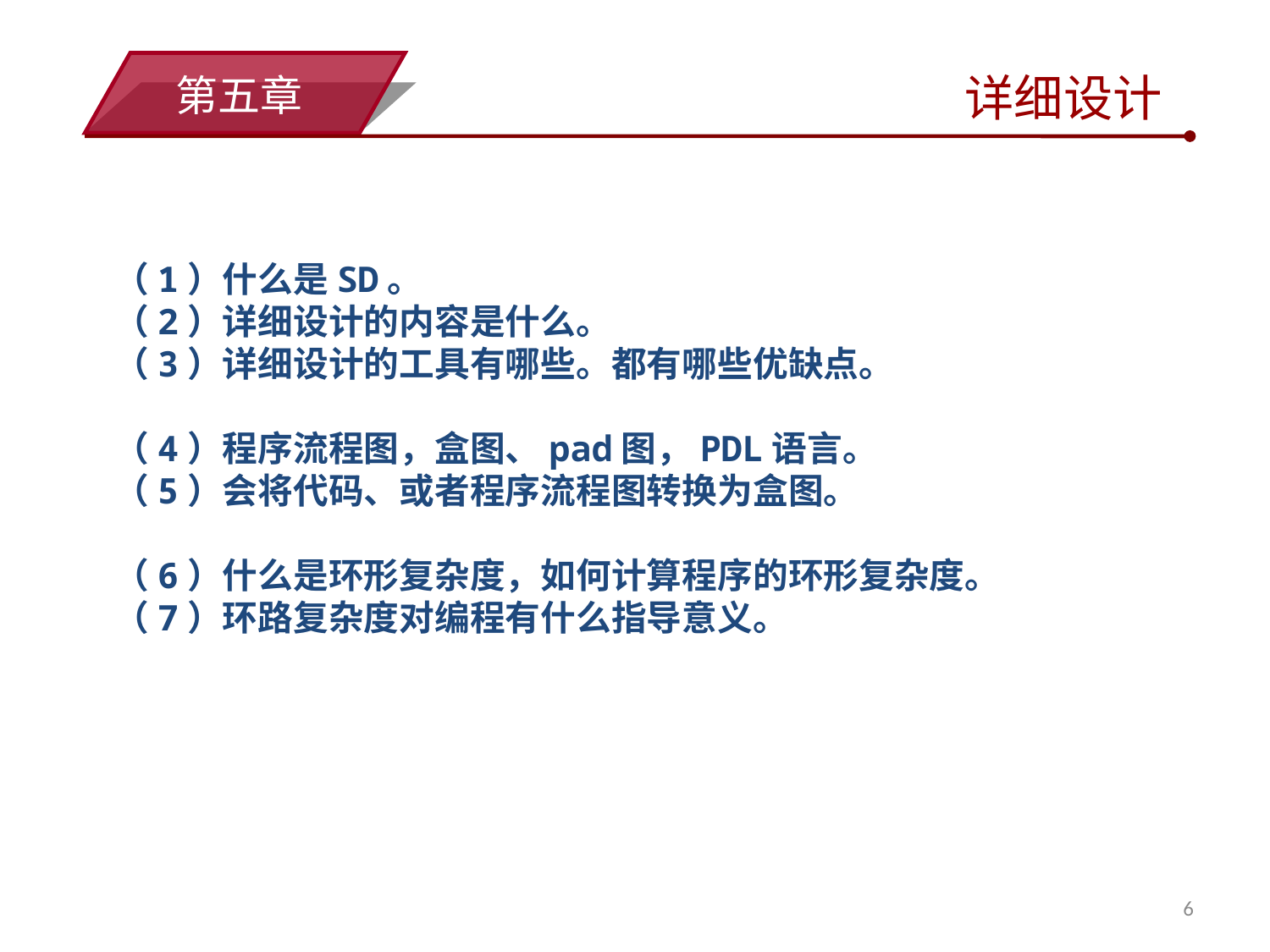

详细设计
第五章

（1）什么是SD。
（2）详细设计的内容是什么。
（3）详细设计的工具有哪些。都有哪些优缺点。

（4）程序流程图，盒图、pad图，PDL语言。
（5）会将代码、或者程序流程图转换为盒图。

（6）什么是环形复杂度，如何计算程序的环形复杂度。
（7）环路复杂度对编程有什么指导意义。
6